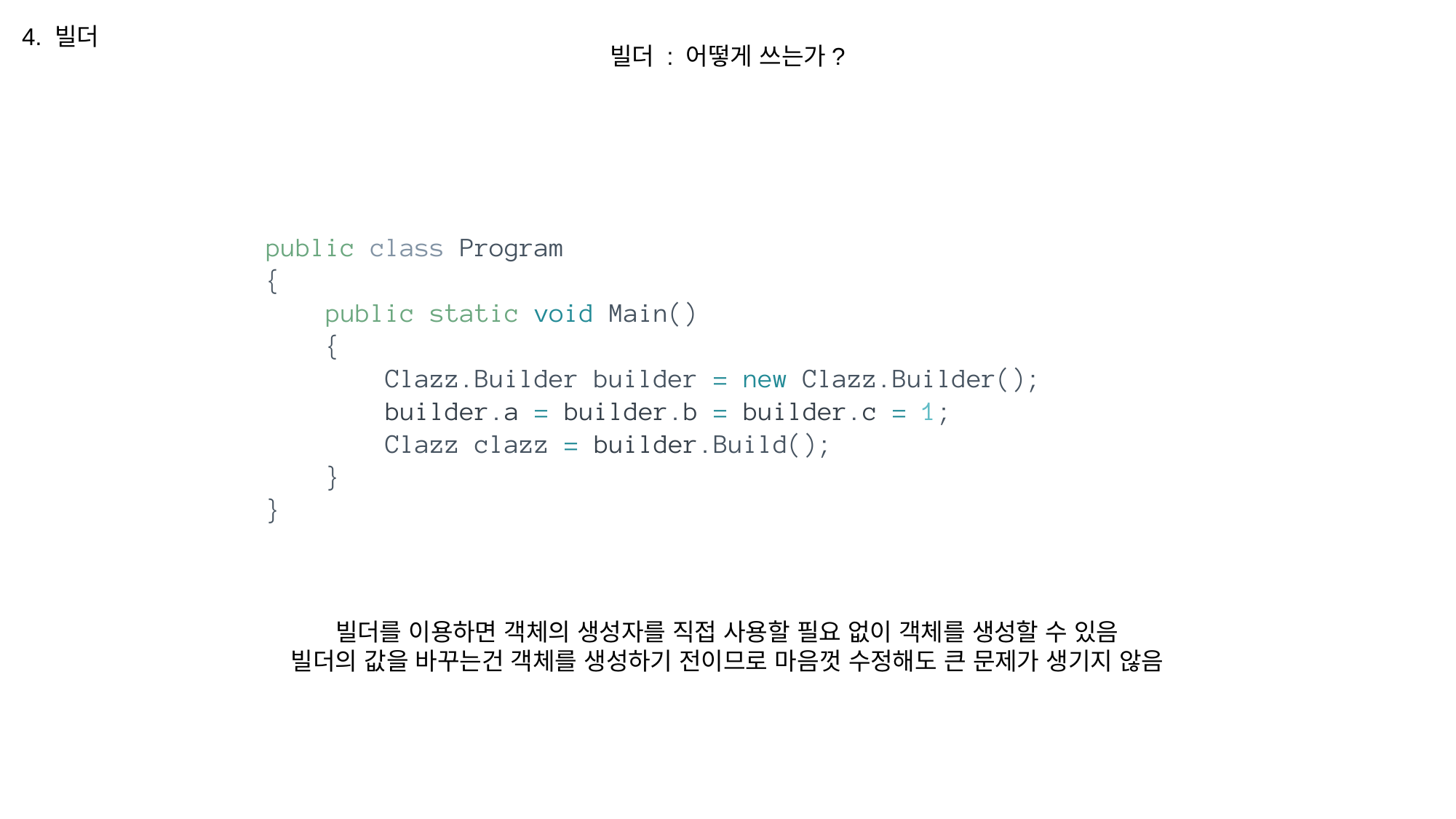

4. 빌더
빌더 : 어떻게 쓰는가?
public class Program
{
    public static void Main()
    {
        Clazz.Builder builder = new Clazz.Builder();
        builder.a = builder.b = builder.c = 1;
        Clazz clazz = builder.Build();
    }
}
빌더를 이용하면 객체의 생성자를 직접 사용할 필요 없이 객체를 생성할 수 있음
빌더의 값을 바꾸는건 객체를 생성하기 전이므로 마음껏 수정해도 큰 문제가 생기지 않음